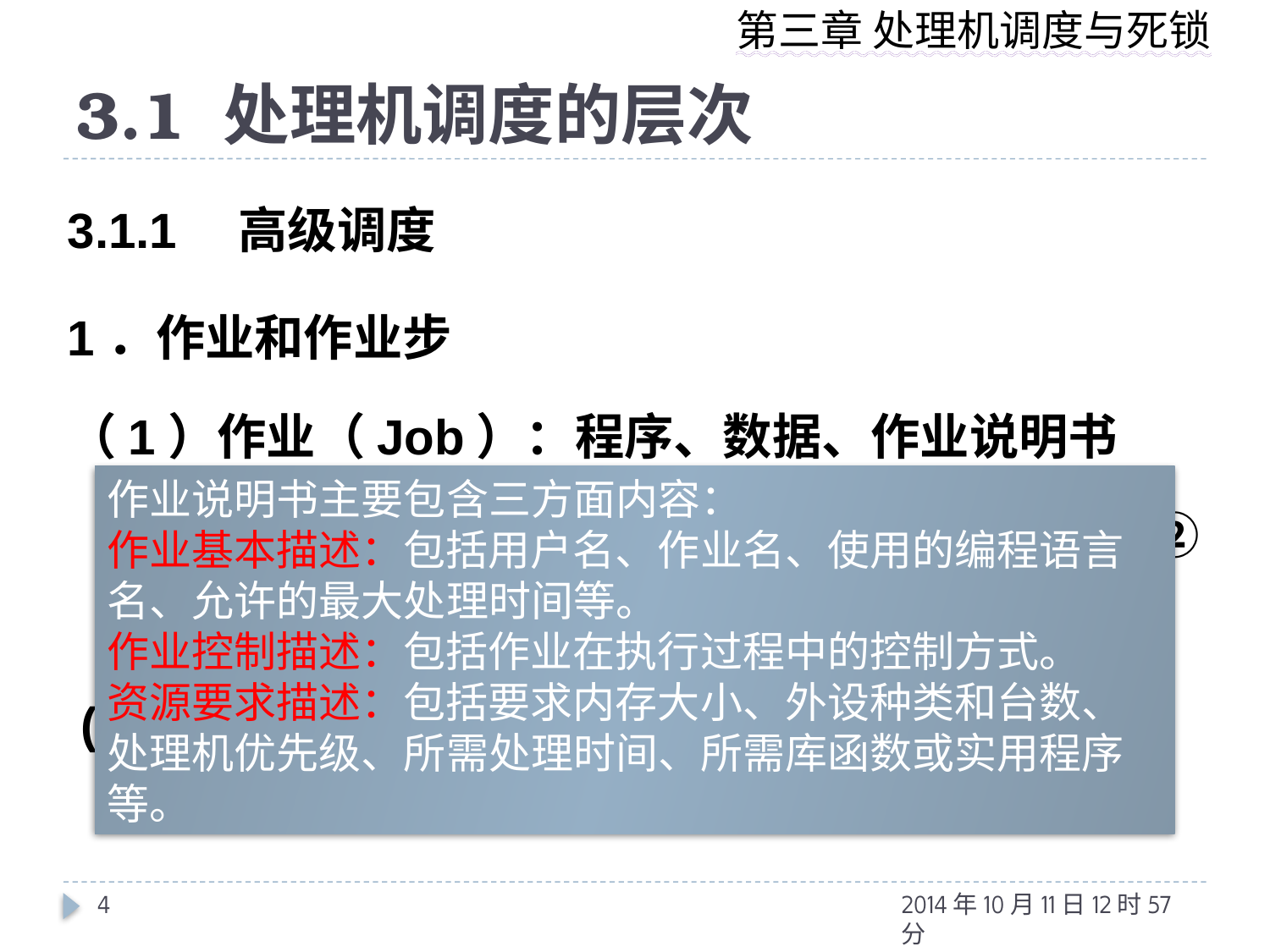

# 3.1 处理机调度的层次
3.1.1　高级调度
1．作业和作业步
（1）作业（Job）：程序、数据、作业说明书
（2）作业步（Job Step）：① “编译”作业步② “连结装配”作业步③ “运行”作业步
 (3) 作业流。输入的作业流；处理作业流。

作业说明书主要包含三方面内容：
作业基本描述：包括用户名、作业名、使用的编程语言名、允许的最大处理时间等。
作业控制描述：包括作业在执行过程中的控制方式。
资源要求描述：包括要求内存大小、外设种类和台数、处理机优先级、所需处理时间、所需库函数或实用程序等。
4
2014年10月11日12时57分